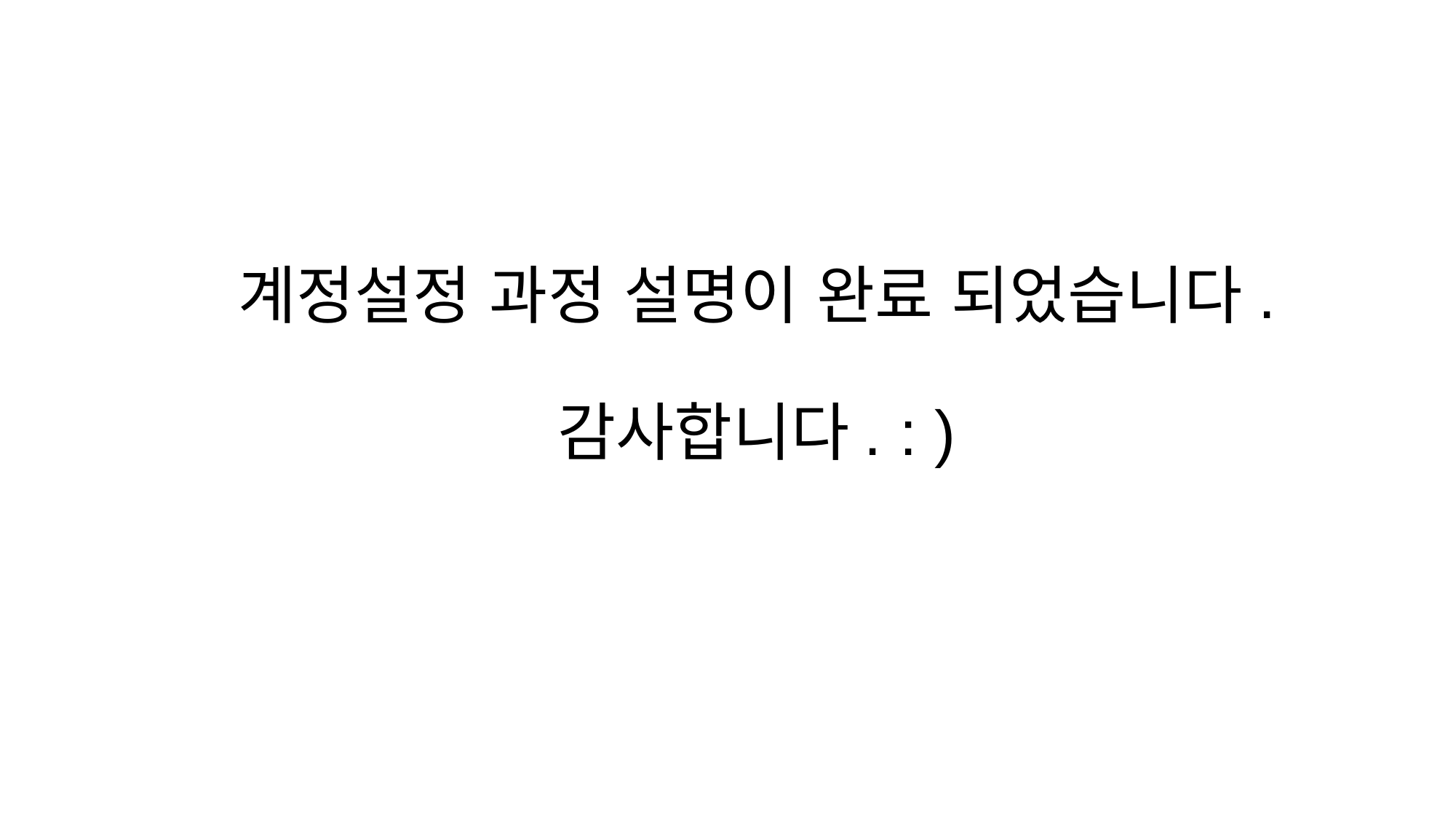

# 계정설정 과정 설명이 완료 되었습니다. 감사합니다. : )